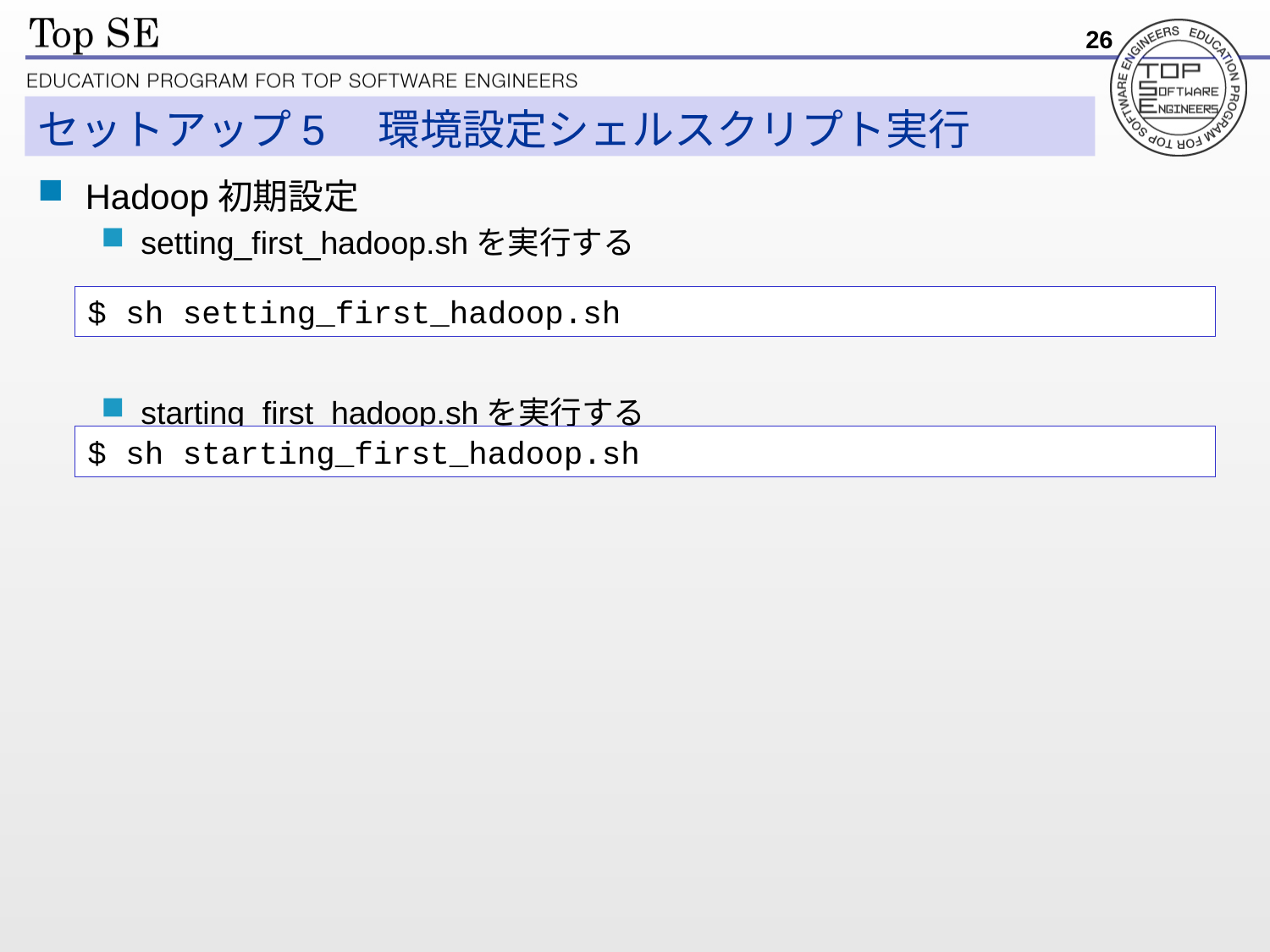

26
# セットアップ5　環境設定シェルスクリプト実行
Hadoop初期設定
setting_first_hadoop.shを実行する

starting_first_hadoop.shを実行する

$ sh setting_first_hadoop.sh
$ sh starting_first_hadoop.sh